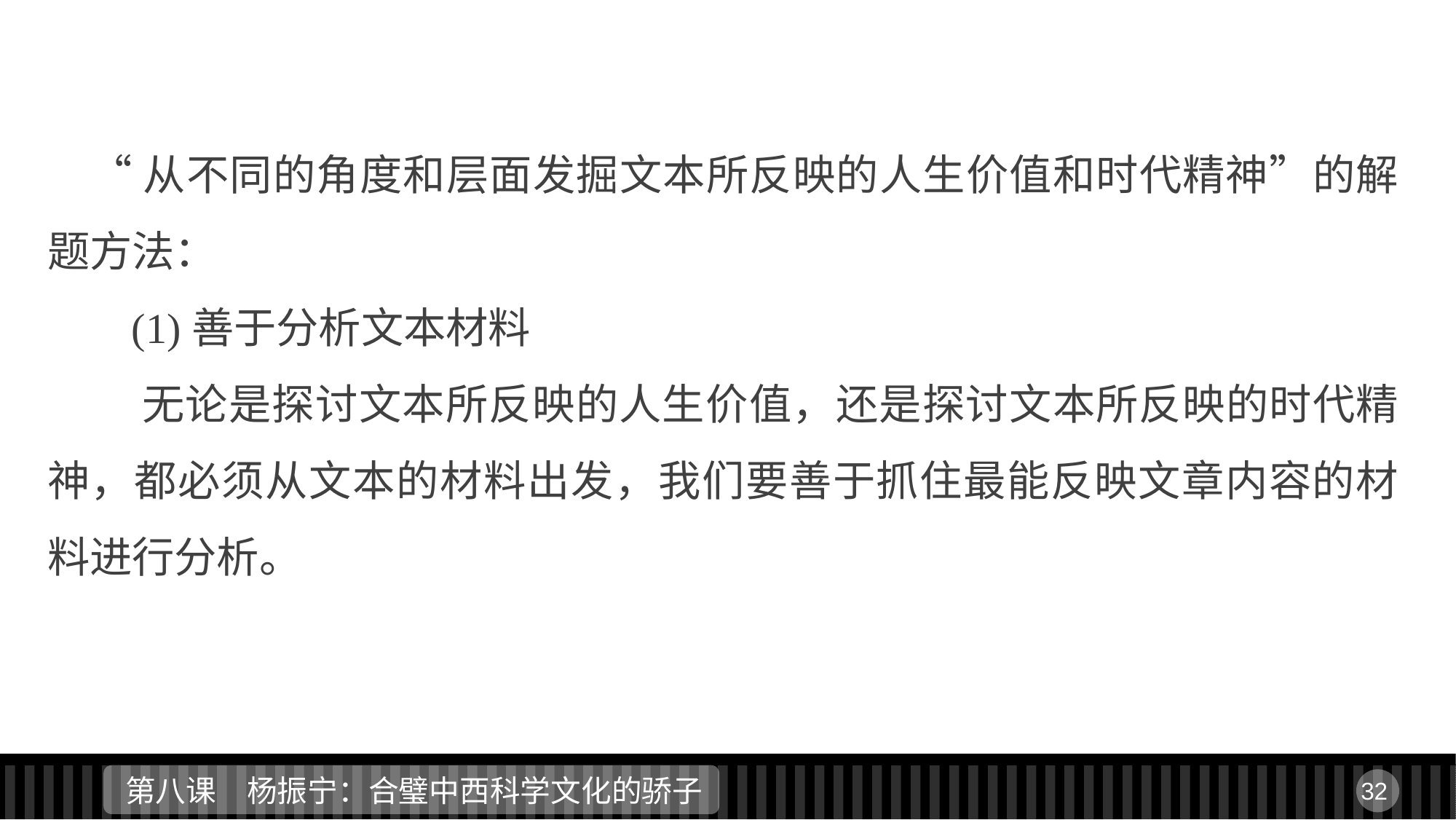

“从不同的角度和层面发掘文本所反映的人生价值和时代精神”的解题方法：
        (1)善于分析文本材料
        无论是探讨文本所反映的人生价值，还是探讨文本所反映的时代精神，都必须从文本的材料出发，我们要善于抓住最能反映文章内容的材料进行分析。